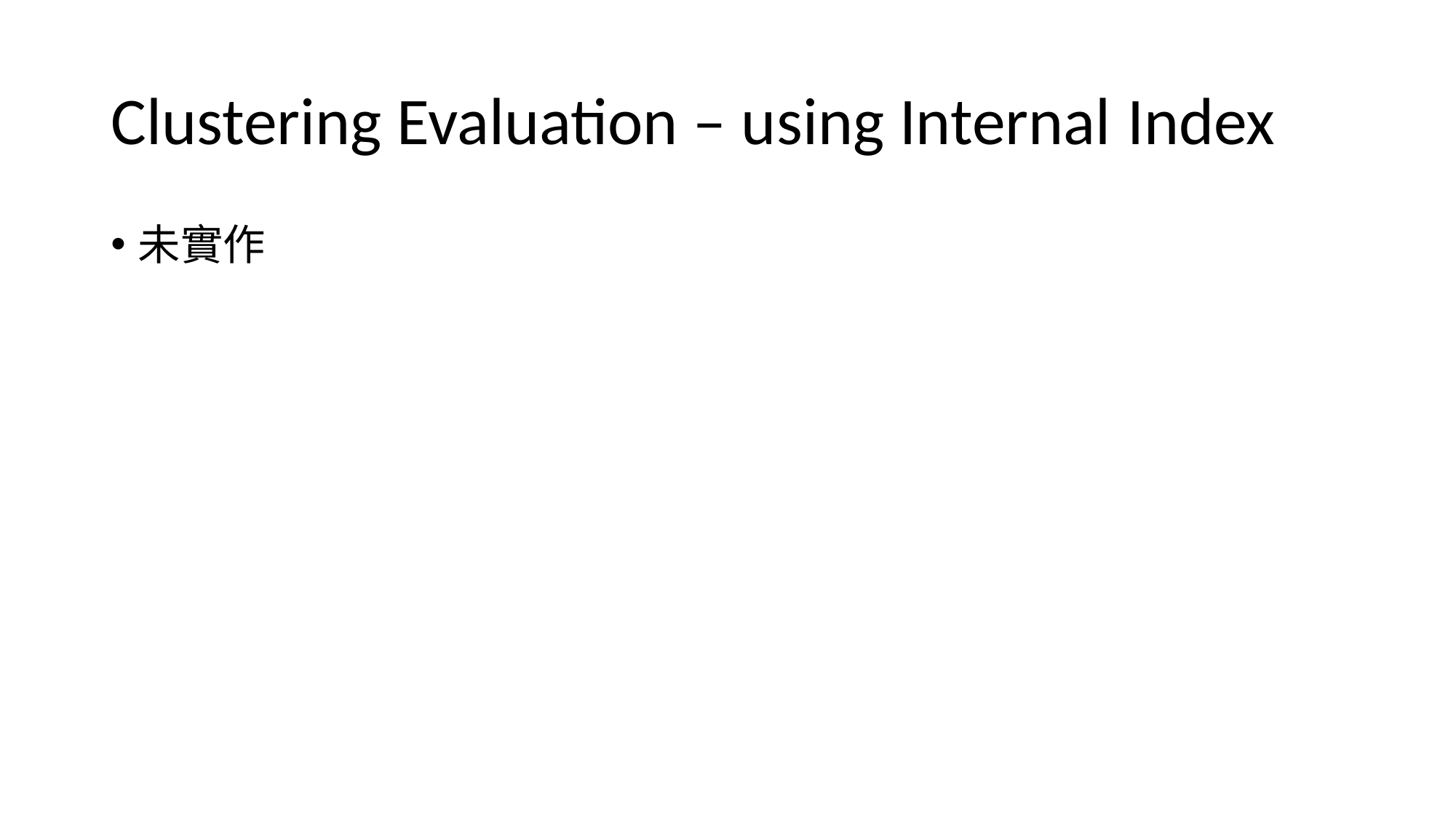

# Clustering Evaluation – using Internal Index
未實作